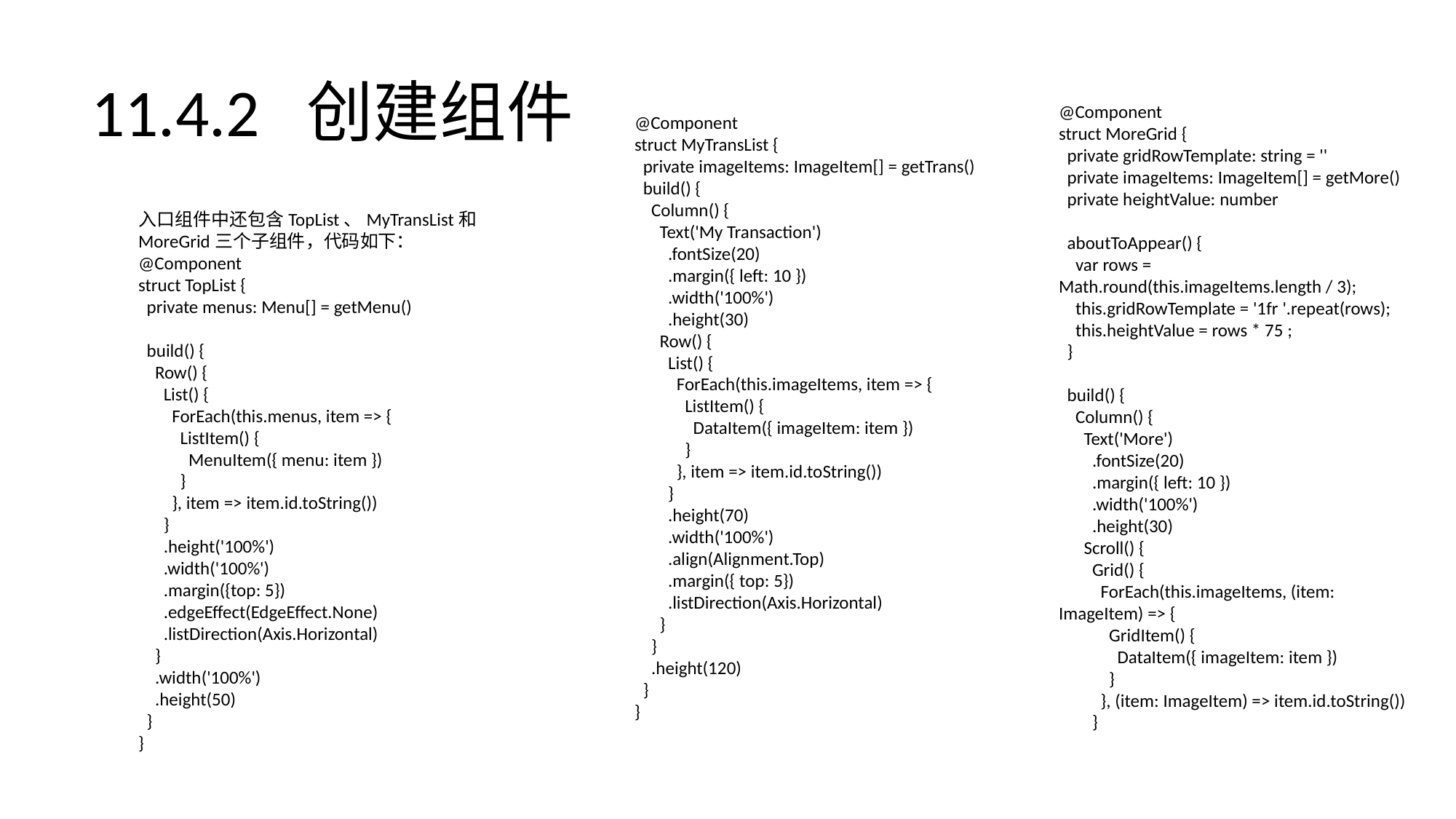

# 11.4.2  创建组件
@Component
struct MoreGrid {
  private gridRowTemplate: string = ''
  private imageItems: ImageItem[] = getMore()
  private heightValue: number

  aboutToAppear() {
    var rows = Math.round(this.imageItems.length / 3);
    this.gridRowTemplate = '1fr '.repeat(rows);
    this.heightValue = rows * 75 ;
  }

  build() {
    Column() {
      Text('More')
        .fontSize(20)
        .margin({ left: 10 })
        .width('100%')
        .height(30)
      Scroll() {
        Grid() {
          ForEach(this.imageItems, (item: ImageItem) => {
            GridItem() {
              DataItem({ imageItem: item })
            }
          }, (item: ImageItem) => item.id.toString())
        }
@Component
struct MyTransList {
  private imageItems: ImageItem[] = getTrans()
  build() {
    Column() {
      Text('My Transaction')
        .fontSize(20)
        .margin({ left: 10 })
        .width('100%')
        .height(30)
      Row() {
        List() {
          ForEach(this.imageItems, item => {
            ListItem() {
              DataItem({ imageItem: item })
            }
          }, item => item.id.toString())
        }
        .height(70)
        .width('100%')
        .align(Alignment.Top)
        .margin({ top: 5})
        .listDirection(Axis.Horizontal)
      }
    }
    .height(120)
  }
}
入口组件中还包含TopList、MyTransList和MoreGrid三个子组件，代码如下：
@Component
struct TopList {
  private menus: Menu[] = getMenu()

  build() {
    Row() {
      List() {
        ForEach(this.menus, item => {
          ListItem() {
            MenuItem({ menu: item })
          }
        }, item => item.id.toString())
      }
      .height('100%')
      .width('100%')
      .margin({top: 5})
      .edgeEffect(EdgeEffect.None)
      .listDirection(Axis.Horizontal)
    }
    .width('100%')
    .height(50)
  }
}